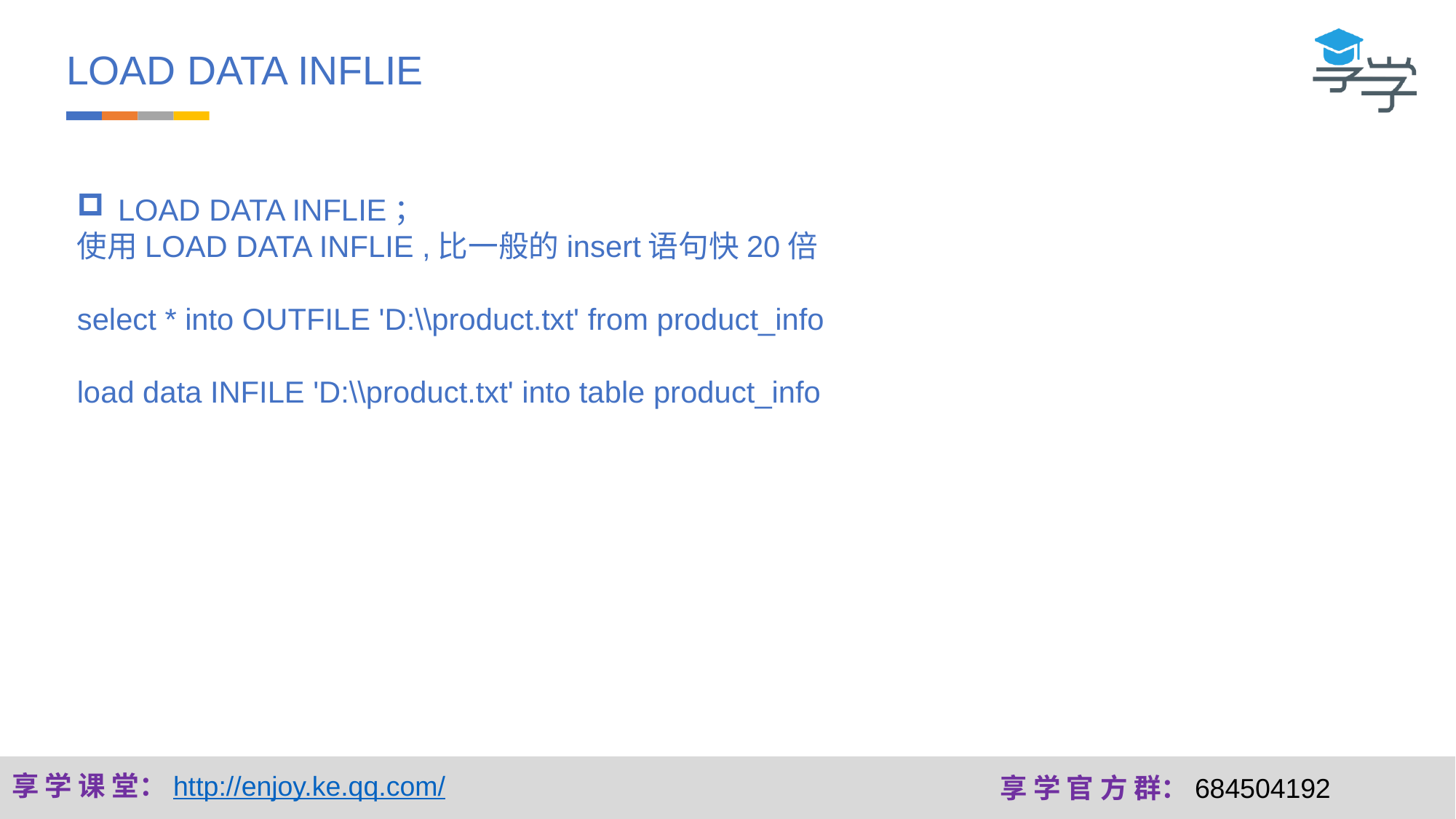

LOAD DATA INFLIE

LOAD DATA INFLIE；
使用LOAD DATA INFLIE ,比一般的insert语句快20倍

select * into OUTFILE 'D:\\product.txt' from product_info

load data INFILE 'D:\\product.txt' into table product_info